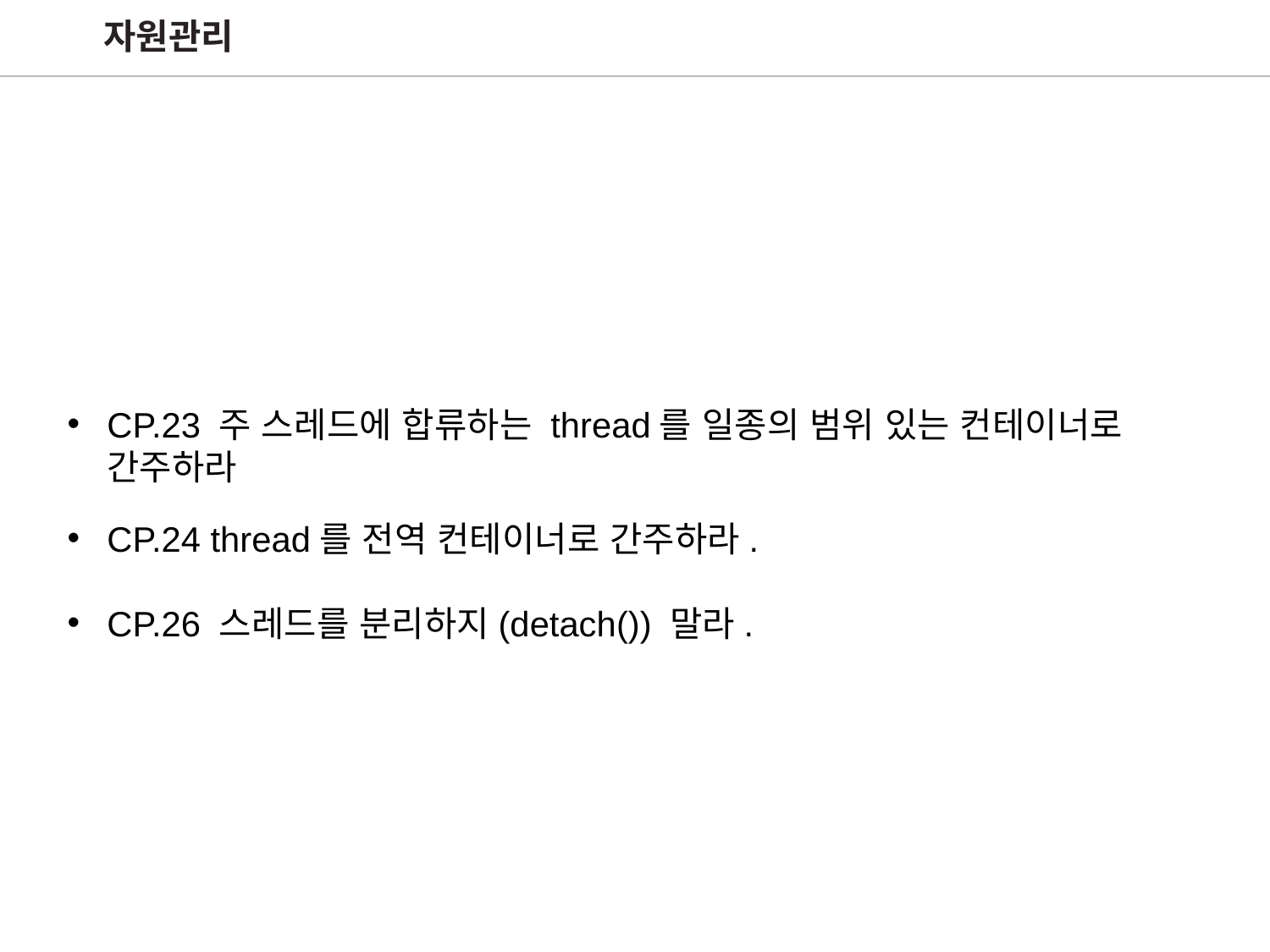

자원관리
CP.23 주 스레드에 합류하는 thread를 일종의 범위 있는 컨테이너로 간주하라

CP.24 thread를 전역 컨테이너로 간주하라.

CP.26 스레드를 분리하지(detach()) 말라.